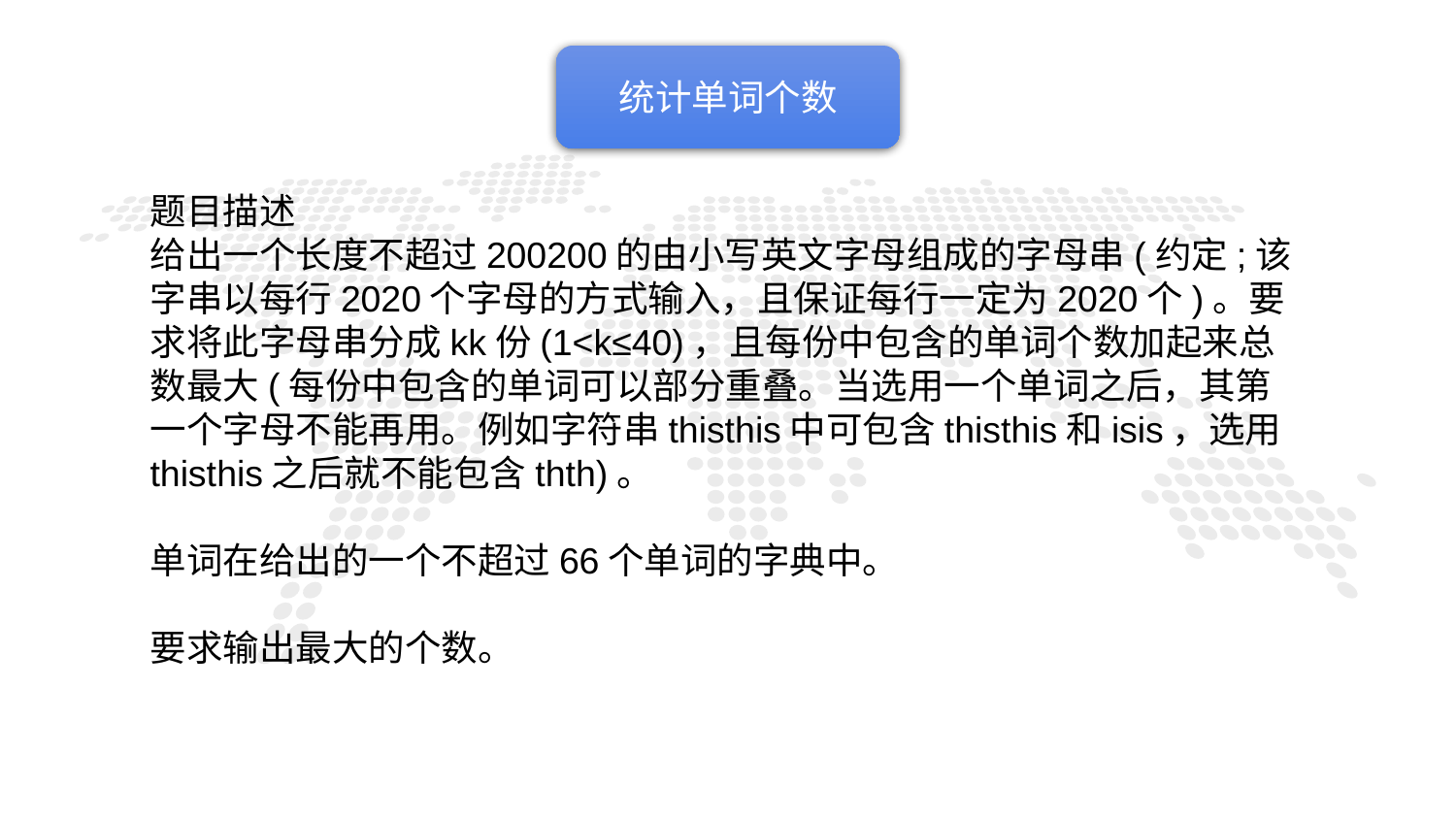

统计单词个数
题目描述
给出一个长度不超过200200的由小写英文字母组成的字母串(约定;该字串以每行2020个字母的方式输入，且保证每行一定为2020个)。要求将此字母串分成kk份(1<k≤40)，且每份中包含的单词个数加起来总数最大(每份中包含的单词可以部分重叠。当选用一个单词之后，其第一个字母不能再用。例如字符串thisthis中可包含thisthis和isis，选用thisthis之后就不能包含thth)。

单词在给出的一个不超过66个单词的字典中。

要求输出最大的个数。